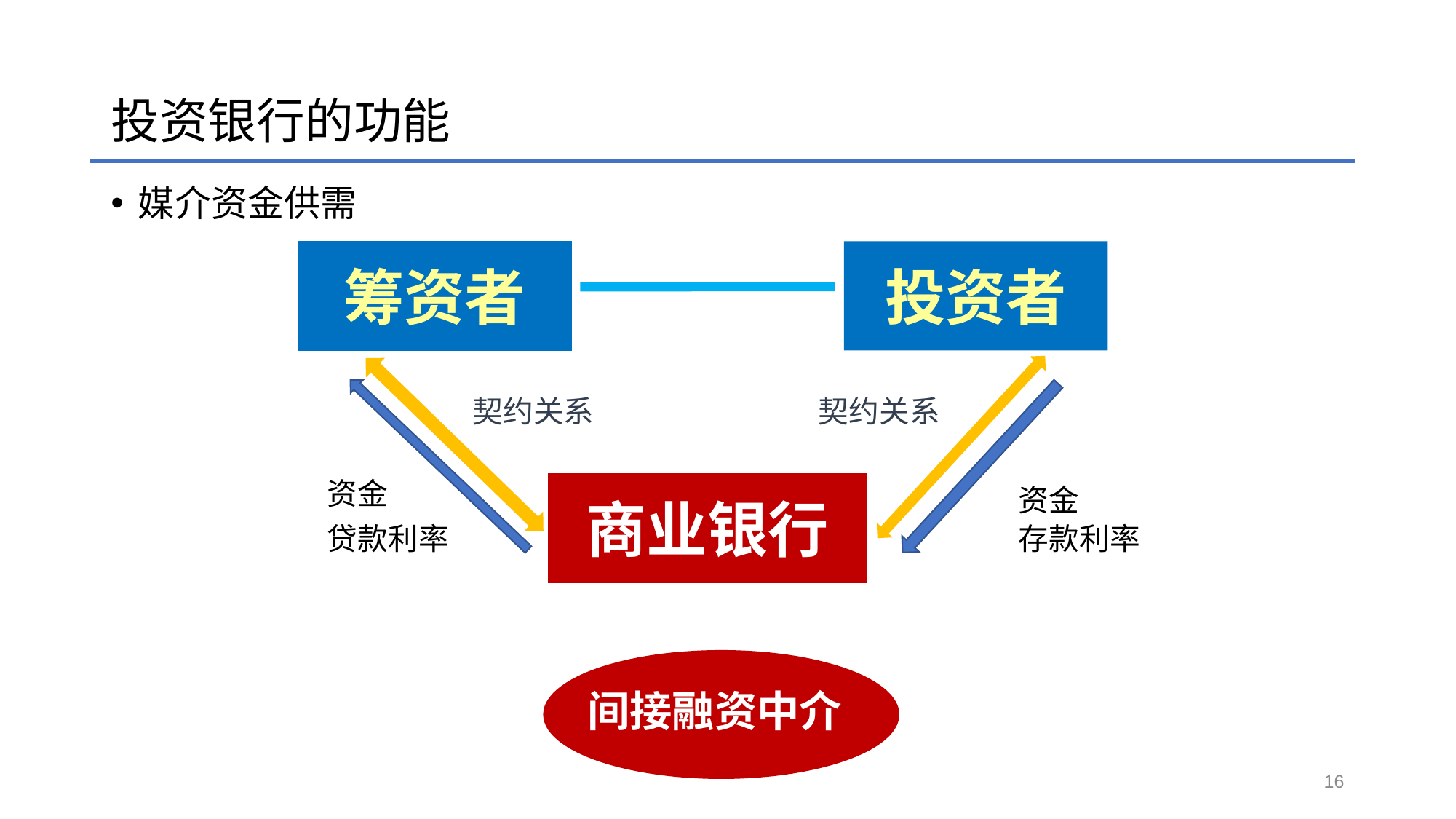

# 投资银行的功能
媒介资金供需
筹资者
投资者
商业银行

间接融资中介
贷款利率
资金
契约关系

契约关系

资金
存款利率
16